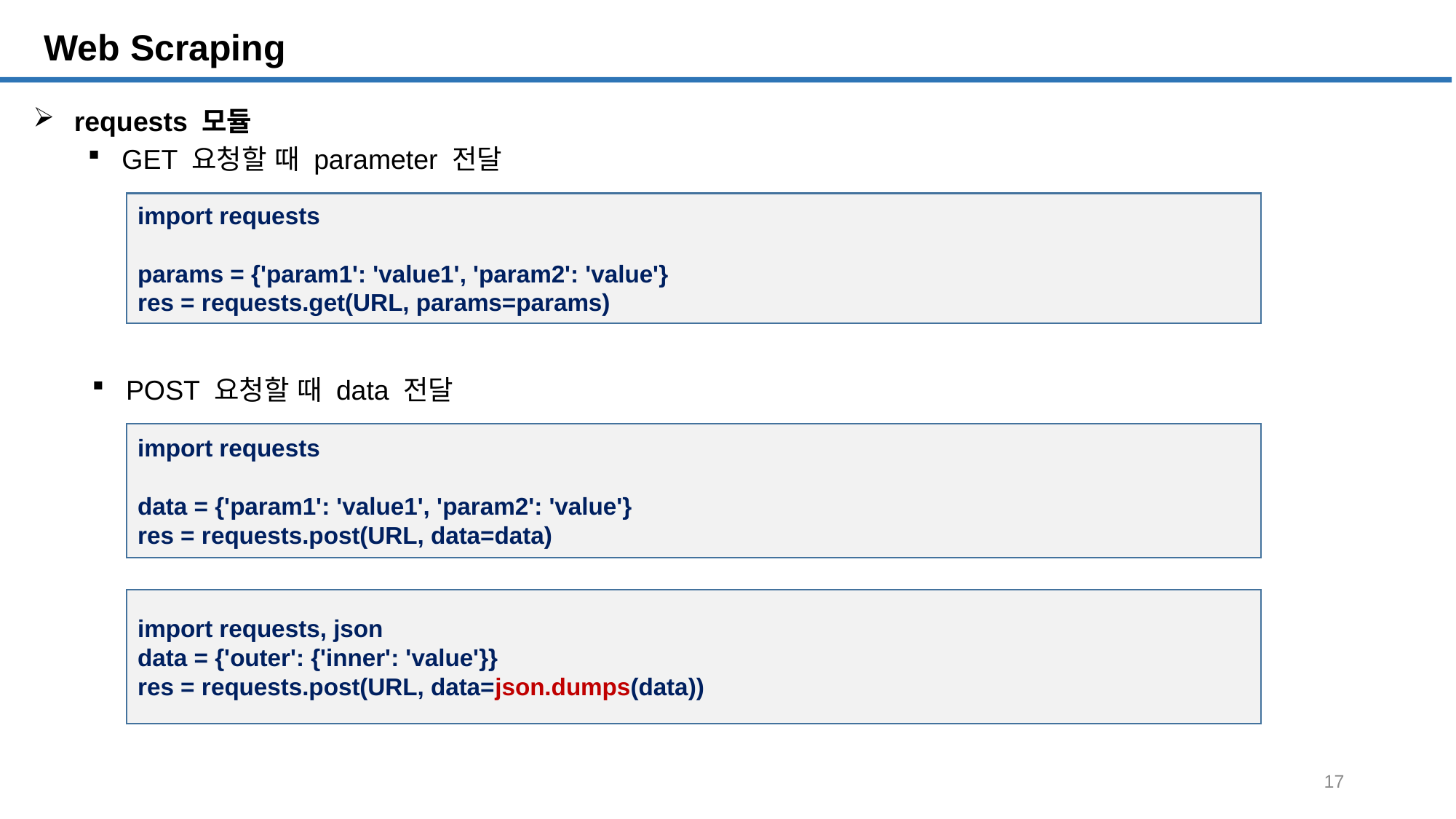

SQL 튜닝 개요
# Web Scraping

requests 모듈
GET 요청할 때 parameter 전달
import requests

params = {'param1': 'value1', 'param2': 'value'}
res = requests.get(URL, params=params)
POST 요청할 때 data 전달

import requests

data = {'param1': 'value1', 'param2': 'value'}
res = requests.post(URL, data=data)
import requests, json
data = {'outer': {'inner': 'value'}}
res = requests.post(URL, data=json.dumps(data))
17